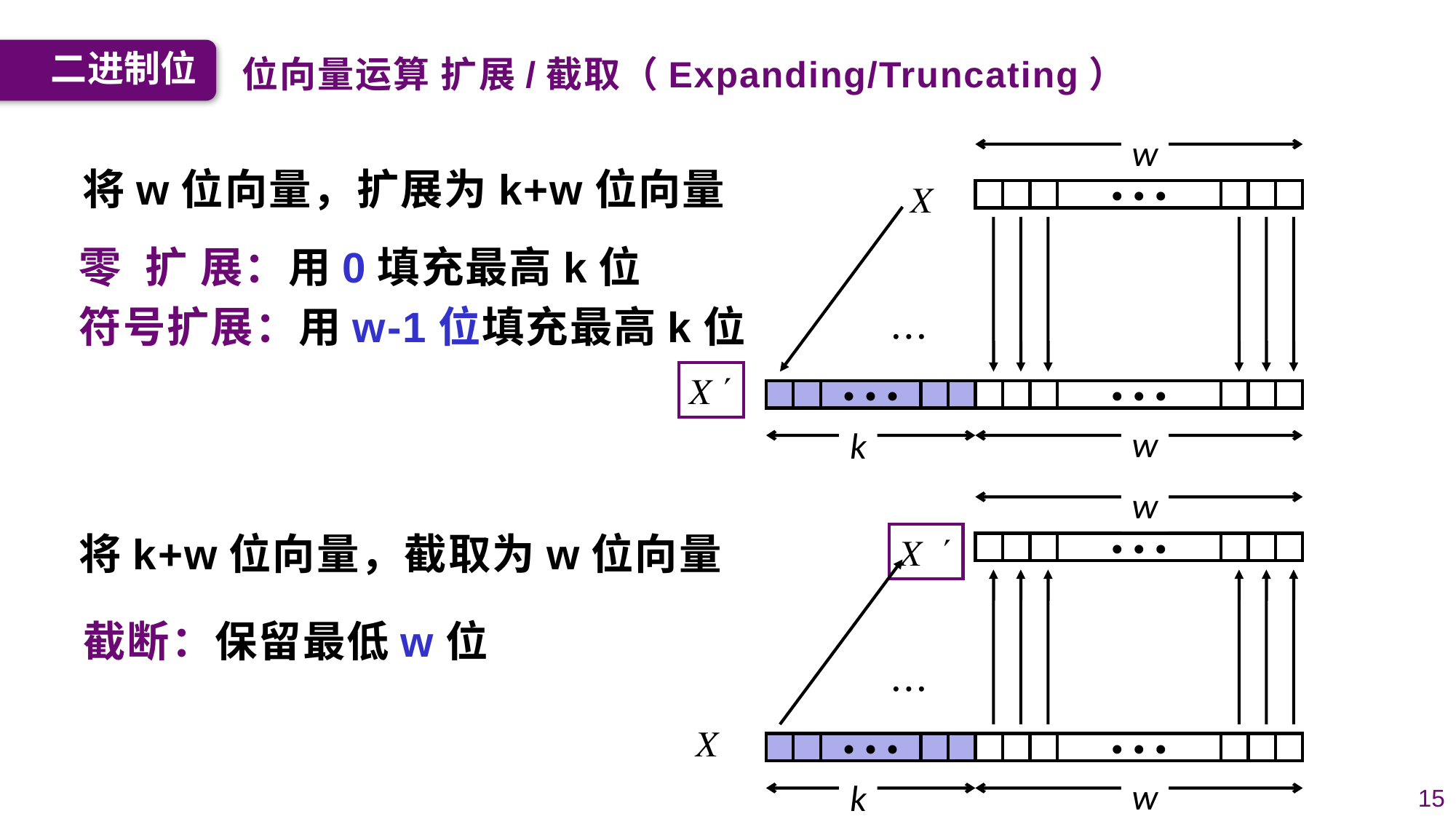

二进制位
位向量运算 扩展/截取（Expanding/Truncating）
w

X

• • •

• • •
X ′

• • •

• • •

w
k

将w位向量，扩展为k+w位向量
零  扩 展：用0填充最高k位
符号扩展：用w-1位填充最高k位
w

X ′

• • •

• • •
X

• • •

• • •

w
k

将k+w位向量，截取为w位向量
截断：保留最低w位

15